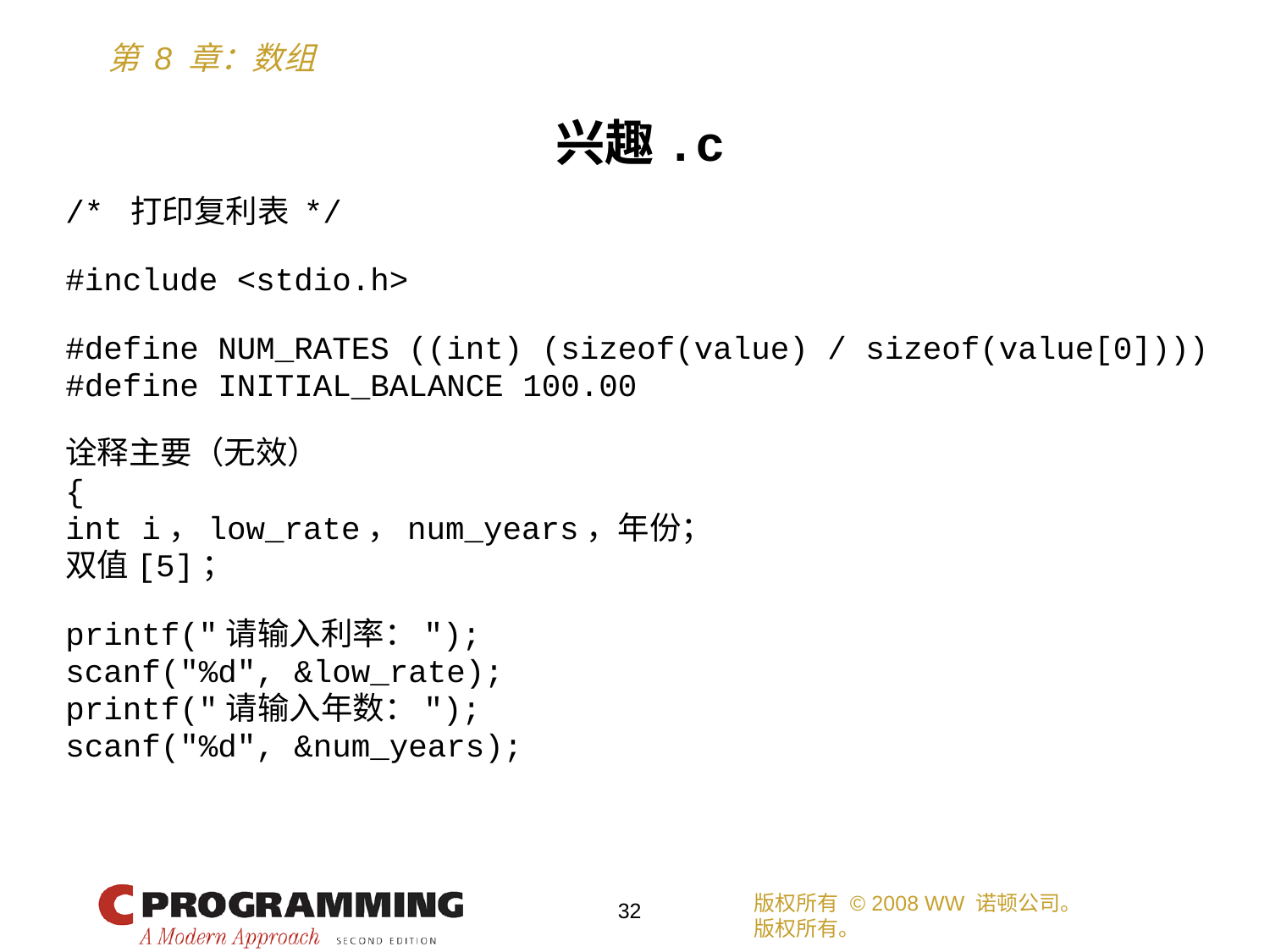

兴趣.c

/* 打印复利表 */

#include <stdio.h>

#define NUM_RATES ((int) (sizeof(value) / sizeof(value[0])))
#define INITIAL_BALANCE 100.00

诠释主要（无效）
{
int i，low_rate，num_years，年份；
双值[5]；

printf("请输入利率：");
scanf("%d", &low_rate);
printf("请输入年数：");
scanf("%d", &num_years);
版权所有 © 2008 WW 诺顿公司。
版权所有。
32